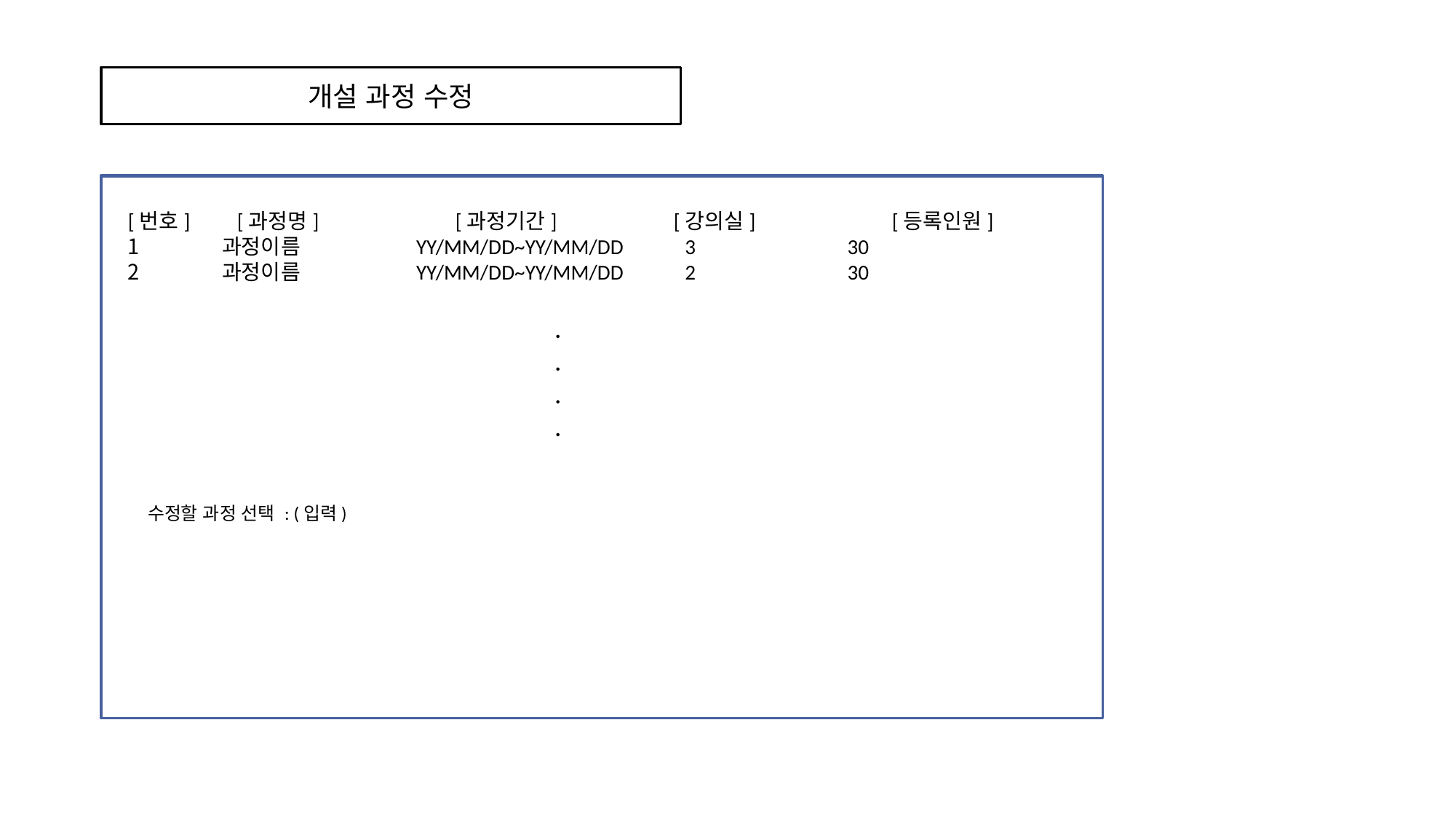

개설 과정 수정

[번호]	[과정명]		[과정기간]		[강의실]		[등록인원]
        과정이름	    YY/MM/DD~YY/MM/DD             3		     30
        과정이름	    YY/MM/DD~YY/MM/DD             2		     30
[이름]	[주민번호]		 [전화번호]		[등록일]		[수료상태]
홍길동        xxxxxxx	    	xxx-xxxx-xxxx          YY/MM/DD 		     Y
동길홍        xxxxxxx 	               xxx-xxxx-xxxx          YY/MM/DD 	     	     Y
.
.
.
.

.
.
.
.

수정할 과정 선택 : (입력)